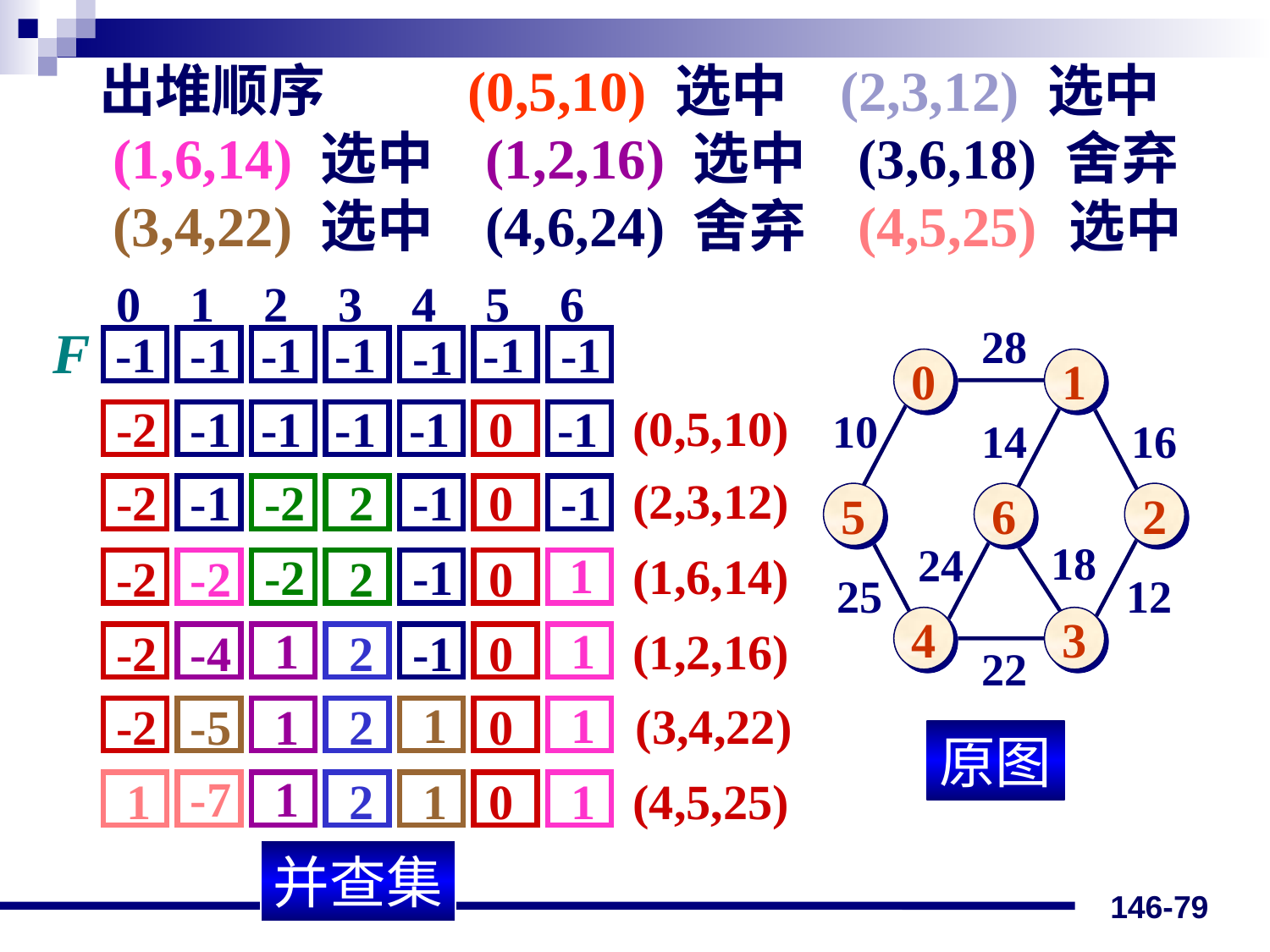

出堆顺序          (0,5,10) 选中   (2,3,12) 选中
 (1,6,14) 选中   (1,2,16) 选中   (3,6,18) 舍弃
 (3,4,22) 选中   (4,6,24) 舍弃   (4,5,25)  选中
0    1    2    3    4    5    6
F
28
0
1

10
14
16
5
6
2

18
24
25
12
4
3
22

-1
-1
-1
-1
-1
-1
-1

(0,5,10)
-2
-1
-1
-1
-1
0
-1

(2,3,12)
-2
-1
-2
2
-1
0
-1

1
(1,6,14)
-2
-1
-2
-2
2
0

1
1
(1,2,16)
-2
-4
2
-1
0

1
1
(3,4,22)
-2
-5
1
2
0

原图
-7
1
1
2
1
0
1
(4,5,25)

并查集
146-79